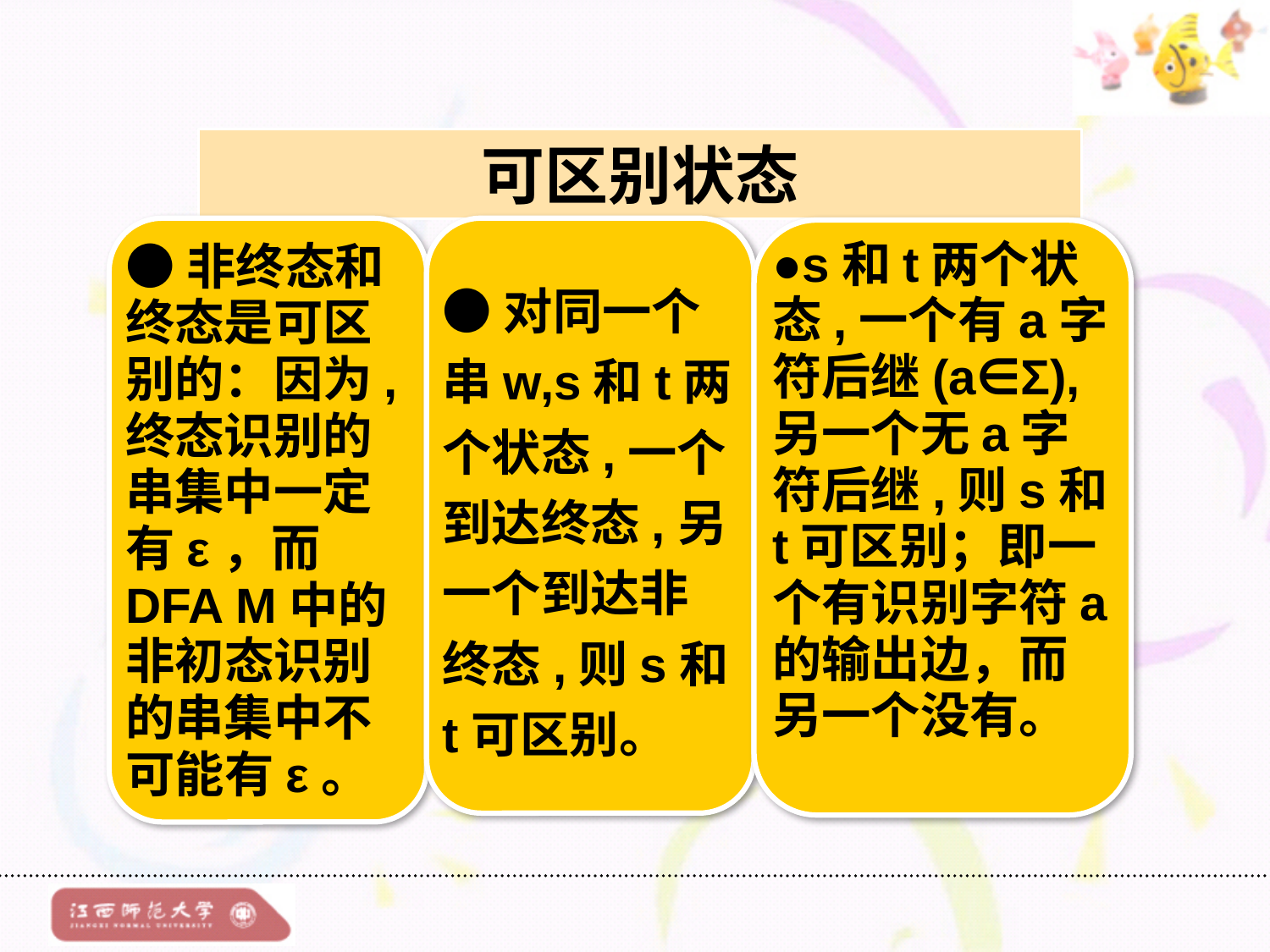

可区别状态
●非终态和终态是可区别的：因为,终态识别的串集中一定有ε，而DFA M中的非初态识别的串集中不可能有ε。
●对同一个串w,s和t两个状态,一个到达终态,另一个到达非终态,则s和t可区别。
●s和t两个状态,一个有a字符后继(a∈Σ),另一个无a字符后继,则s和t可区别；即一个有识别字符a的输出边，而另一个没有。